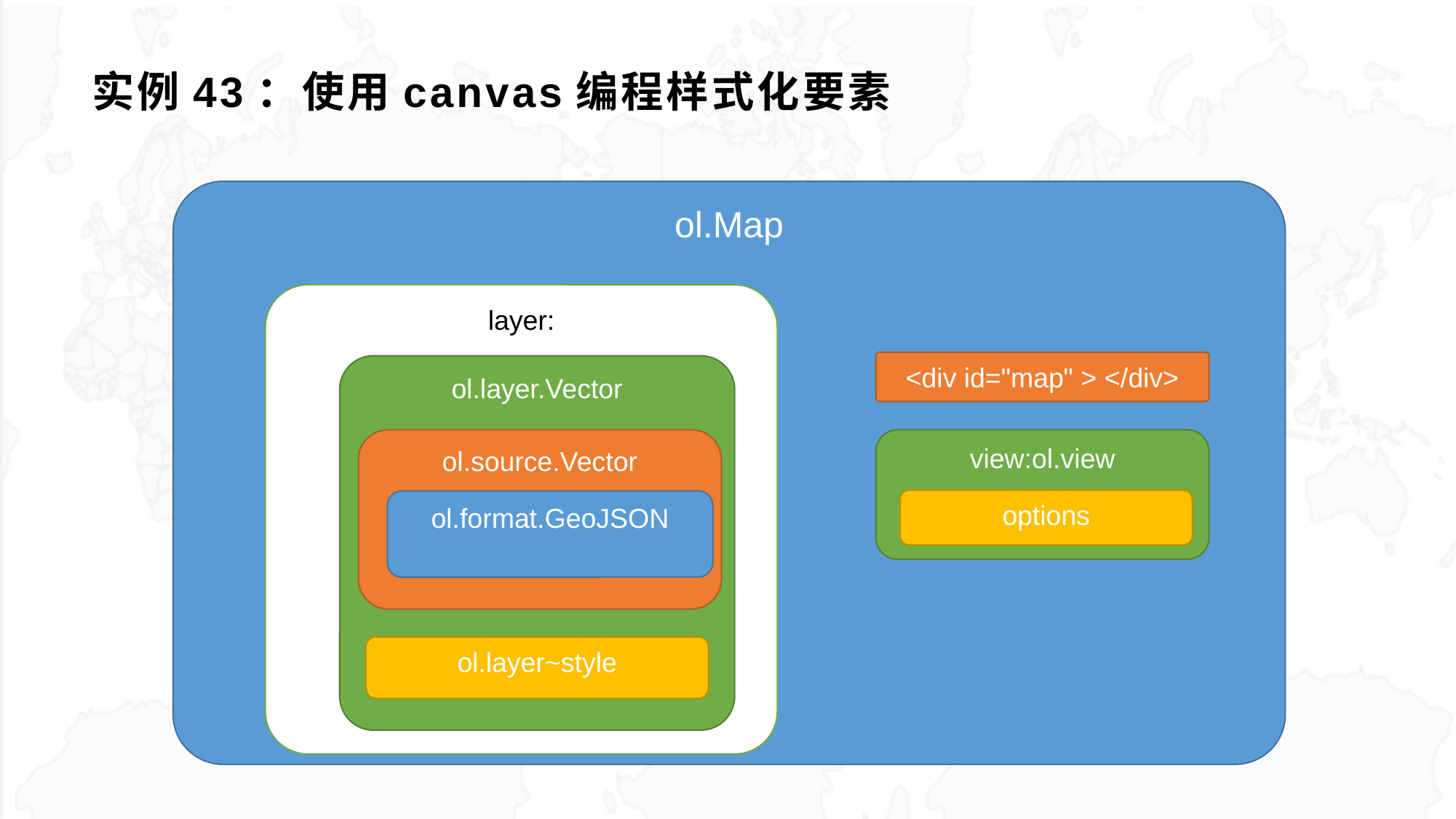

# 实例43：使用canvas编程样式化要素
ol.Map
layer:
<div id="map" > </div>
ol.layer.Vector
ol.source.Vector

view:ol.view
options
ol.format.GeoJSON
ol.layer~style